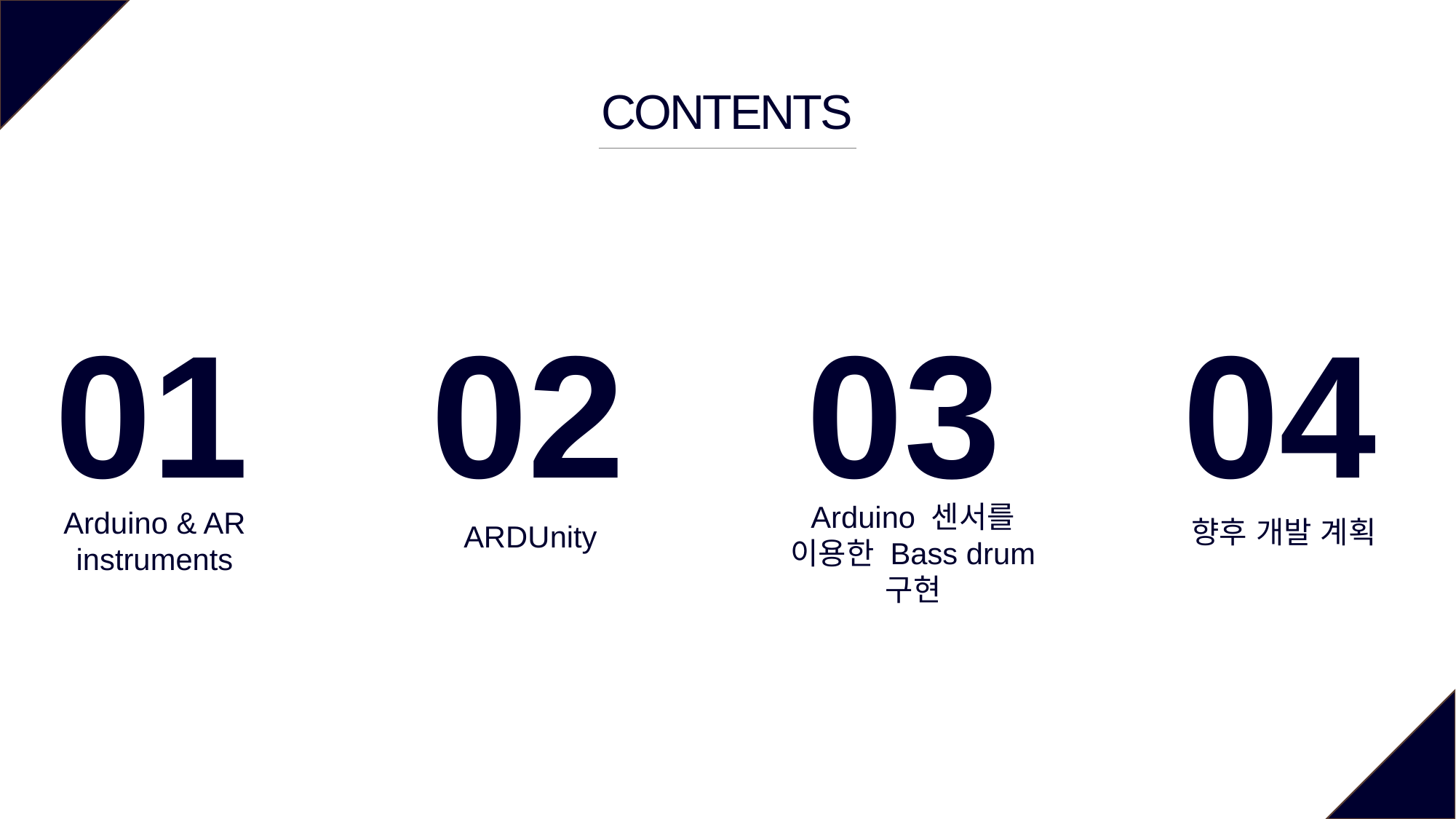

CONTENTS
01
02
03
04
Arduino 센서를 이용한 Bass drum 구현
향후 개발 계획
ARDUnity
Arduino & AR instruments